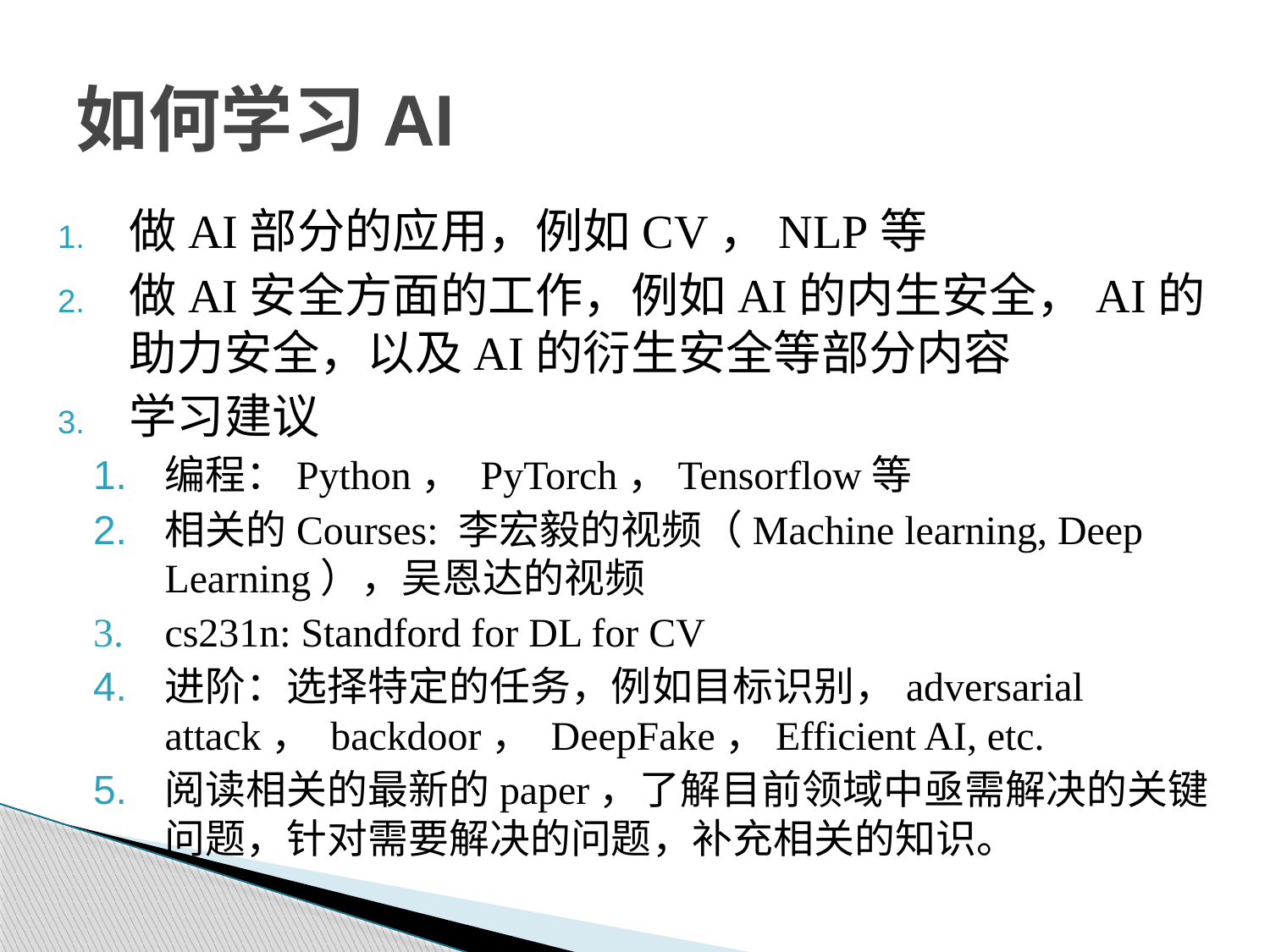

# 如何学习AI
做AI部分的应用，例如CV，NLP等
做AI安全方面的工作，例如AI的内生安全，AI的助力安全，以及AI的衍生安全等部分内容
学习建议
编程：Python， PyTorch，Tensorflow等
相关的Courses: 李宏毅的视频（Machine learning, Deep Learning），吴恩达的视频
cs231n: Standford for DL for CV
进阶：选择特定的任务，例如目标识别，adversarial attack， backdoor， DeepFake，Efficient AI, etc.
阅读相关的最新的paper，了解目前领域中亟需解决的关键问题，针对需要解决的问题，补充相关的知识。